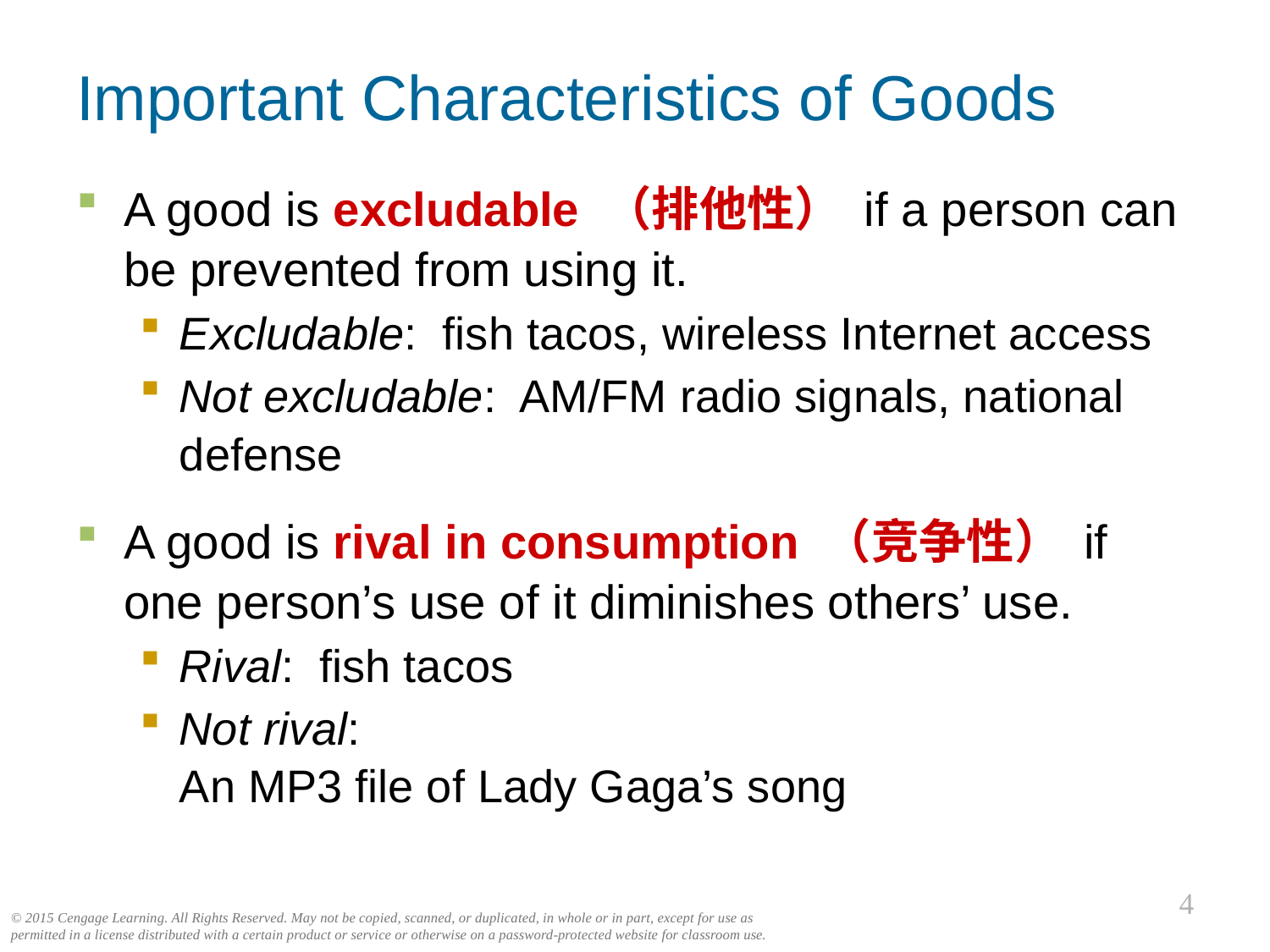

# Important Characteristics of Goods
A good is excludable （排他性） if a person can be prevented from using it.
Excludable:  fish tacos, wireless Internet access
Not excludable:  AM/FM radio signals, national defense
A good is rival in consumption （竞争性） if one person’s use of it diminishes others’ use.
Rival:  fish tacos
Not rival:
An MP3 file of Lady Gaga’s song